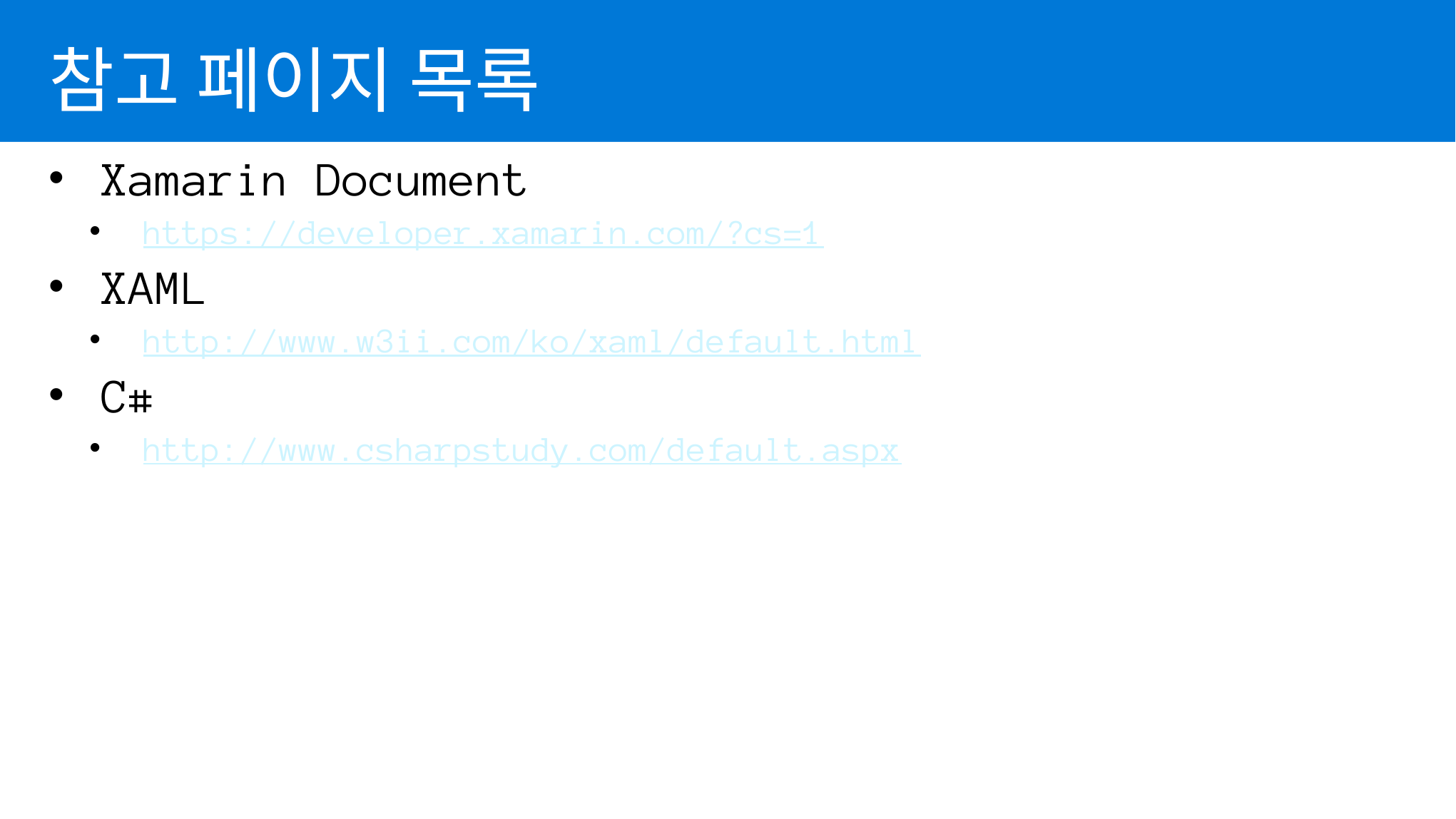

# 참고 페이지 목록
Xamarin Document
https://developer.xamarin.com/?cs=1
XAML
http://www.w3ii.com/ko/xaml/default.html
C#
http://www.csharpstudy.com/default.aspx